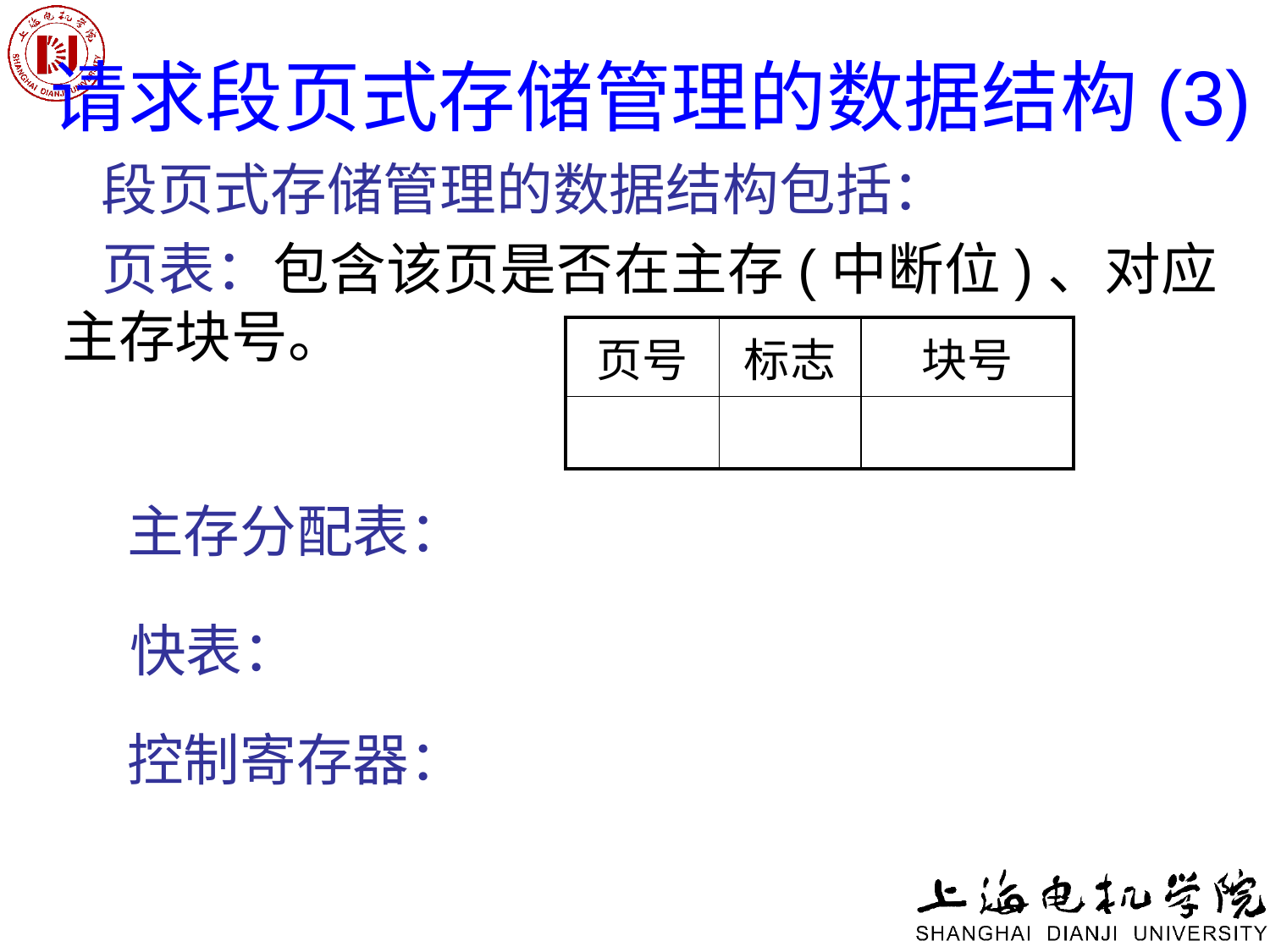

# 请求段页式存储管理的数据结构(3)
  段页式存储管理的数据结构包括：
  页表：包含该页是否在主存(中断位)、对应主存块号。
| 页号 | 标志 | 块号 |
| --- | --- | --- |
|  |  |  |
主存分配表：
快表：
控制寄存器：